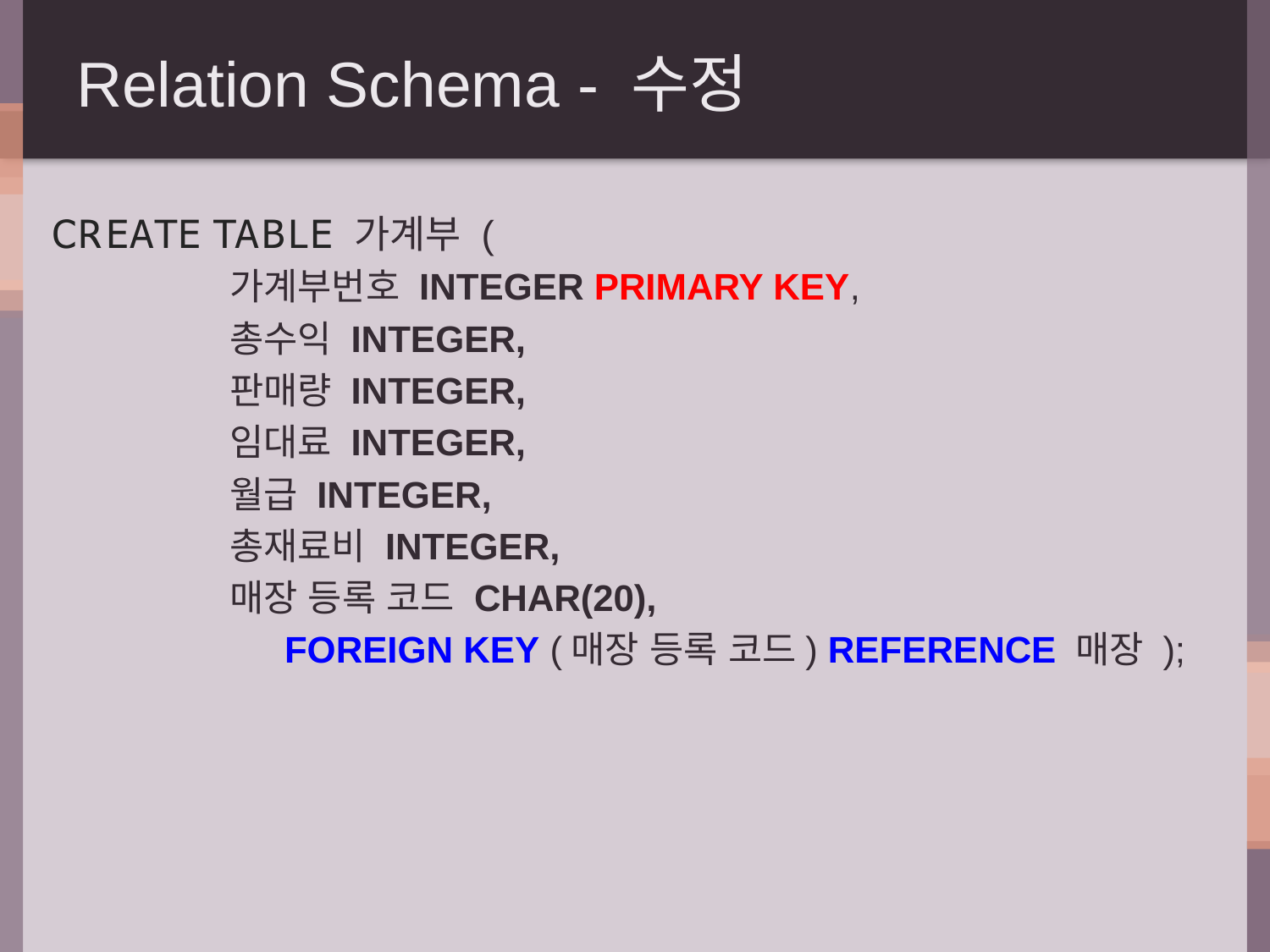

# Relation Schema - 수정
CREATE TABLE 가계부 (
		가계부번호 INTEGER PRIMARY KEY,
		총수익 INTEGER,
		판매량 INTEGER,
		임대료 INTEGER,
		월급 INTEGER,
		총재료비 INTEGER,
		매장 등록 코드 CHAR(20),
		FOREIGN KEY (매장 등록 코드) REFERENCE 매장 );